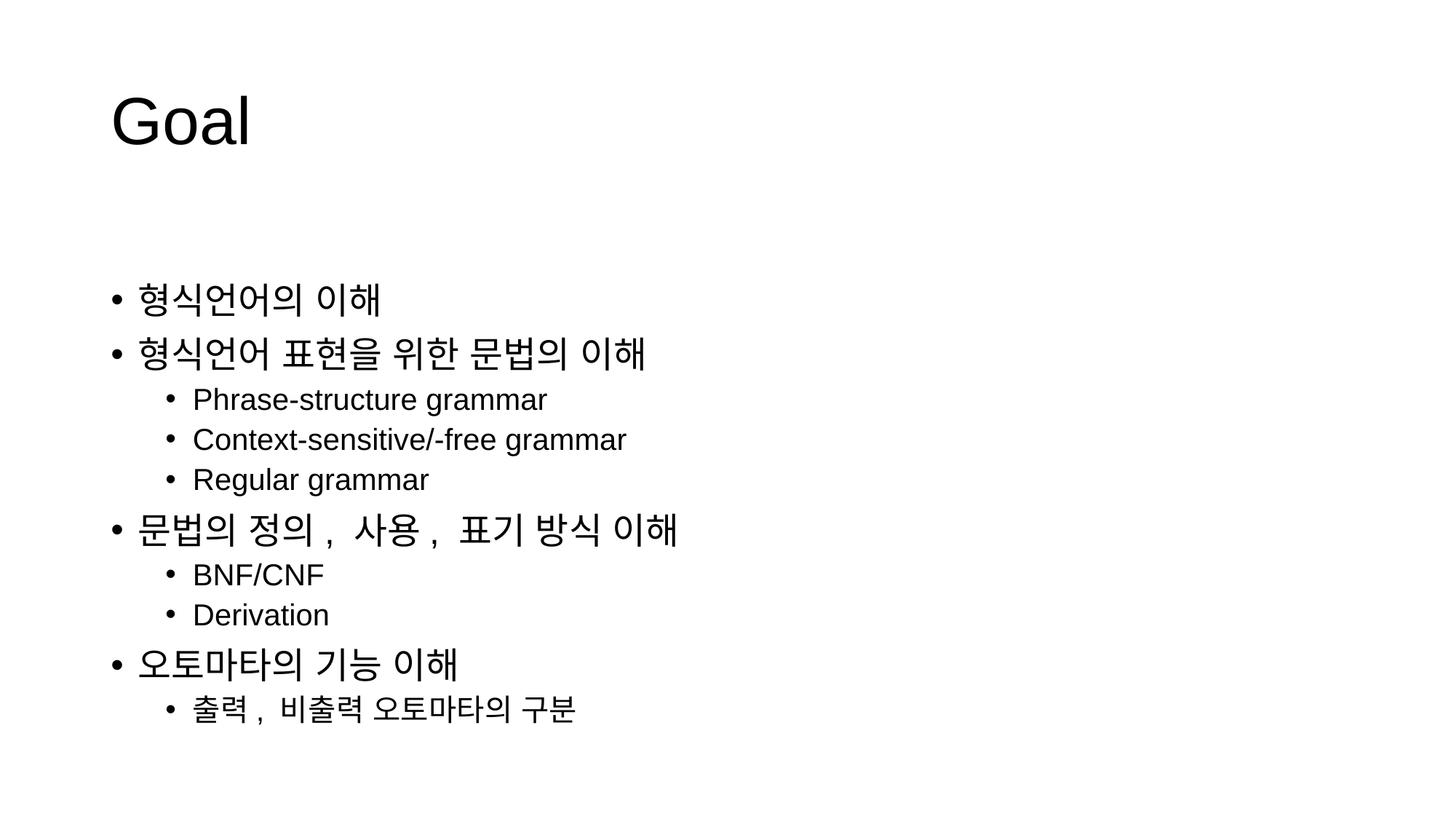

# Goal

형식언어의 이해
형식언어 표현을 위한 문법의 이해
Phrase-structure grammar
Context-sensitive/-free grammar
Regular grammar
문법의 정의, 사용, 표기 방식 이해
BNF/CNF
Derivation
오토마타의 기능 이해
출력, 비출력 오토마타의 구분